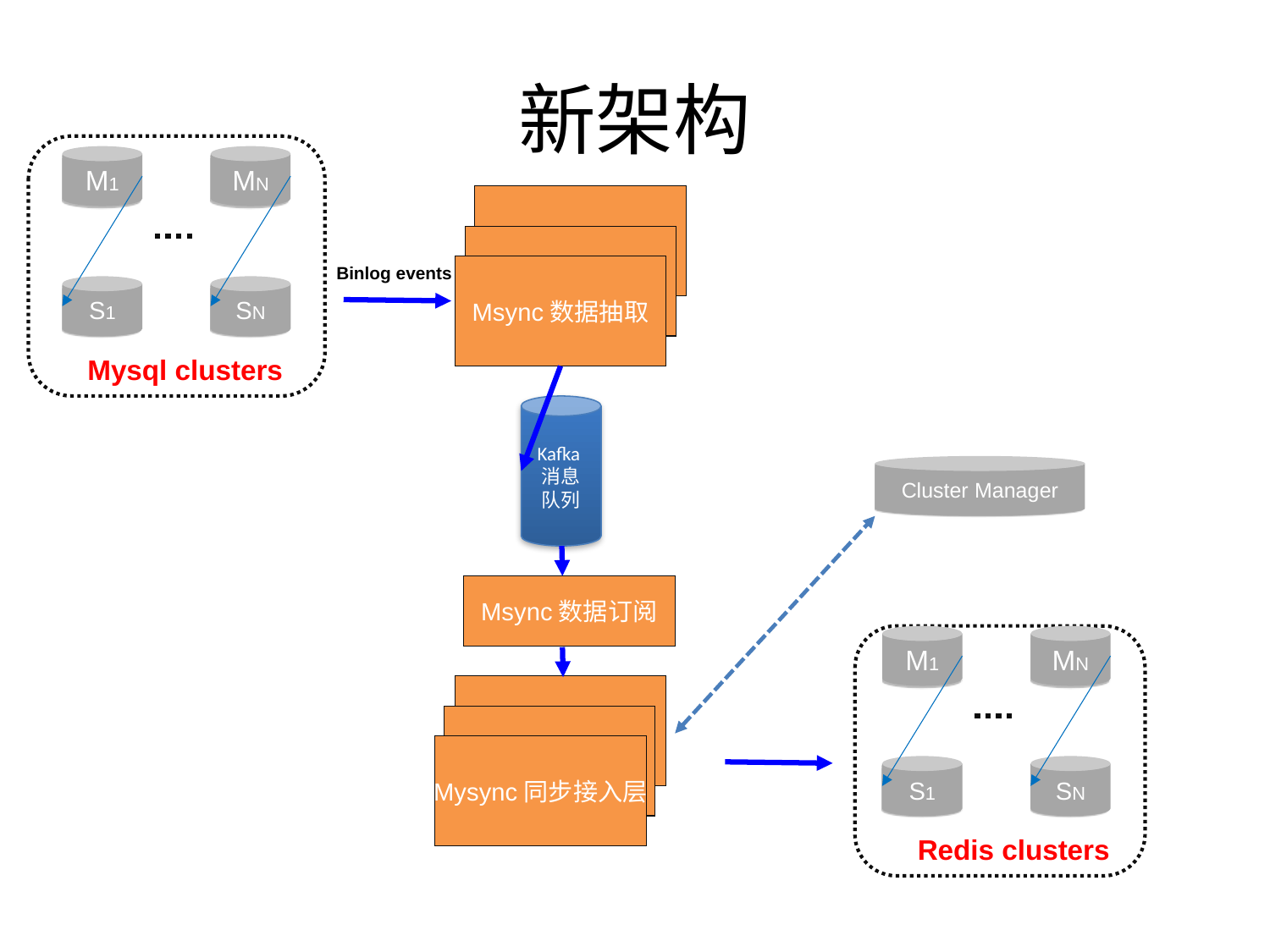

# 新架构

M1
MN
Mstore
Mstore
Binlog events
Msync数据抽取
S1
SN
Mysql clusters
Kafka消息队列
Cluster Manager
Msync数据订阅

M1
MN
Mstore
Mstore
Mysync同步接入层
S1
SN
Redis clusters